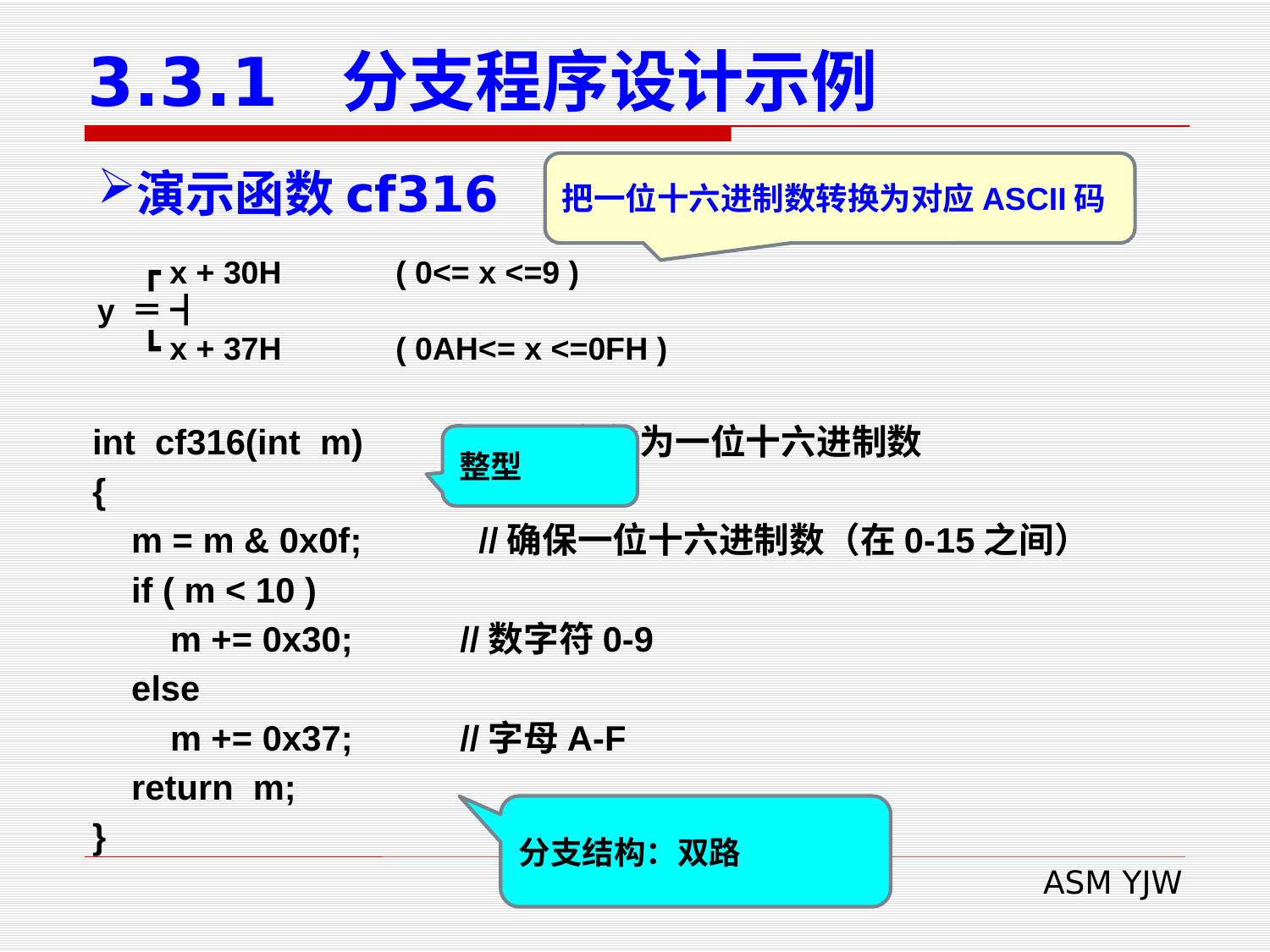

# 3.3.1  分支程序设计示例
把一位十六进制数转换为对应ASCII码
演示函数cf316
     ┏ x + 30H	     ( 0<= x <=9 )
y ＝ ┫
     ┗ x + 37H	     ( 0AH<= x <=0FH )
int  cf316(int  m)           //入口参数为一位十六进制数
{
    m = m & 0x0f;            //确保一位十六进制数（在0-15之间）
    if ( m < 10 )
        m += 0x30;           //数字符0-9
    else
        m += 0x37;           //字母A-F
    return  m;
}
整型
分支结构：双路